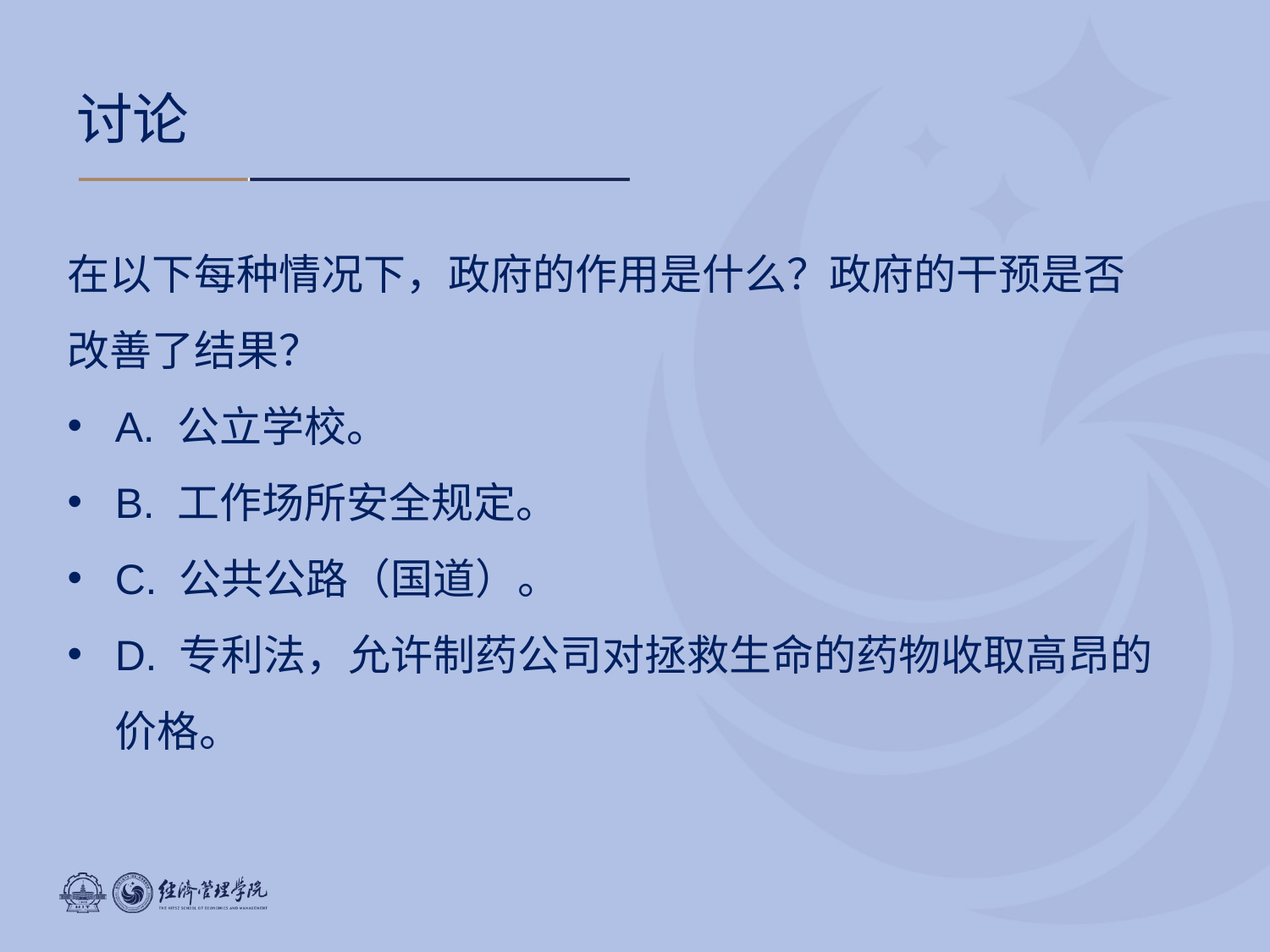

# 讨论
在以下每种情况下，政府的作用是什么？政府的干预是否改善了结果？
A. 公立学校。
B. 工作场所安全规定。
C. 公共公路（国道）。
D. 专利法，允许制药公司对拯救生命的药物收取高昂的价格。